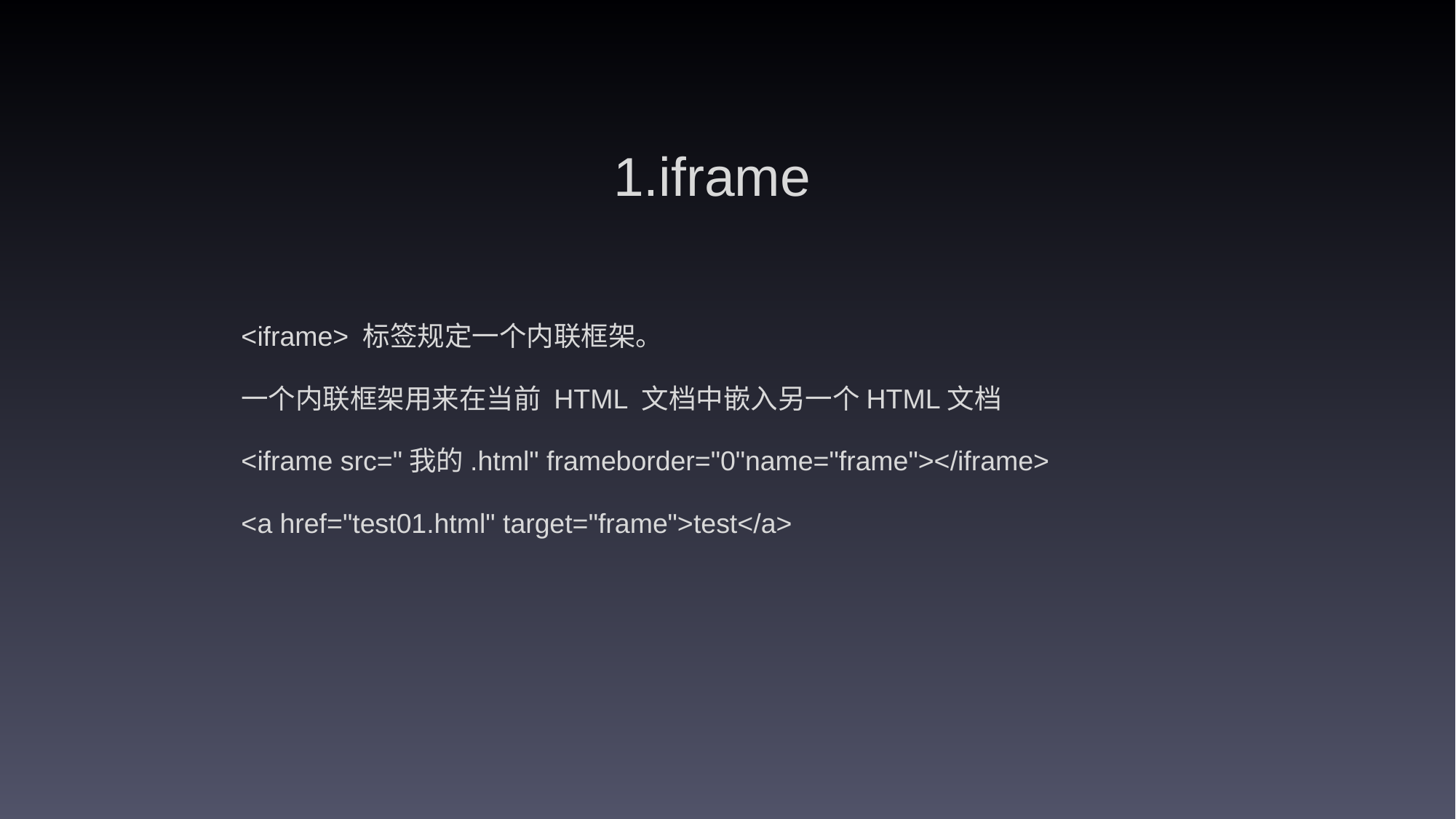

1.iframe
<iframe> 标签规定一个内联框架。
一个内联框架用来在当前 HTML 文档中嵌入另一个HTML文档
<iframe src="我的.html" frameborder="0"name="frame"></iframe>
<a href="test01.html" target="frame">test</a>